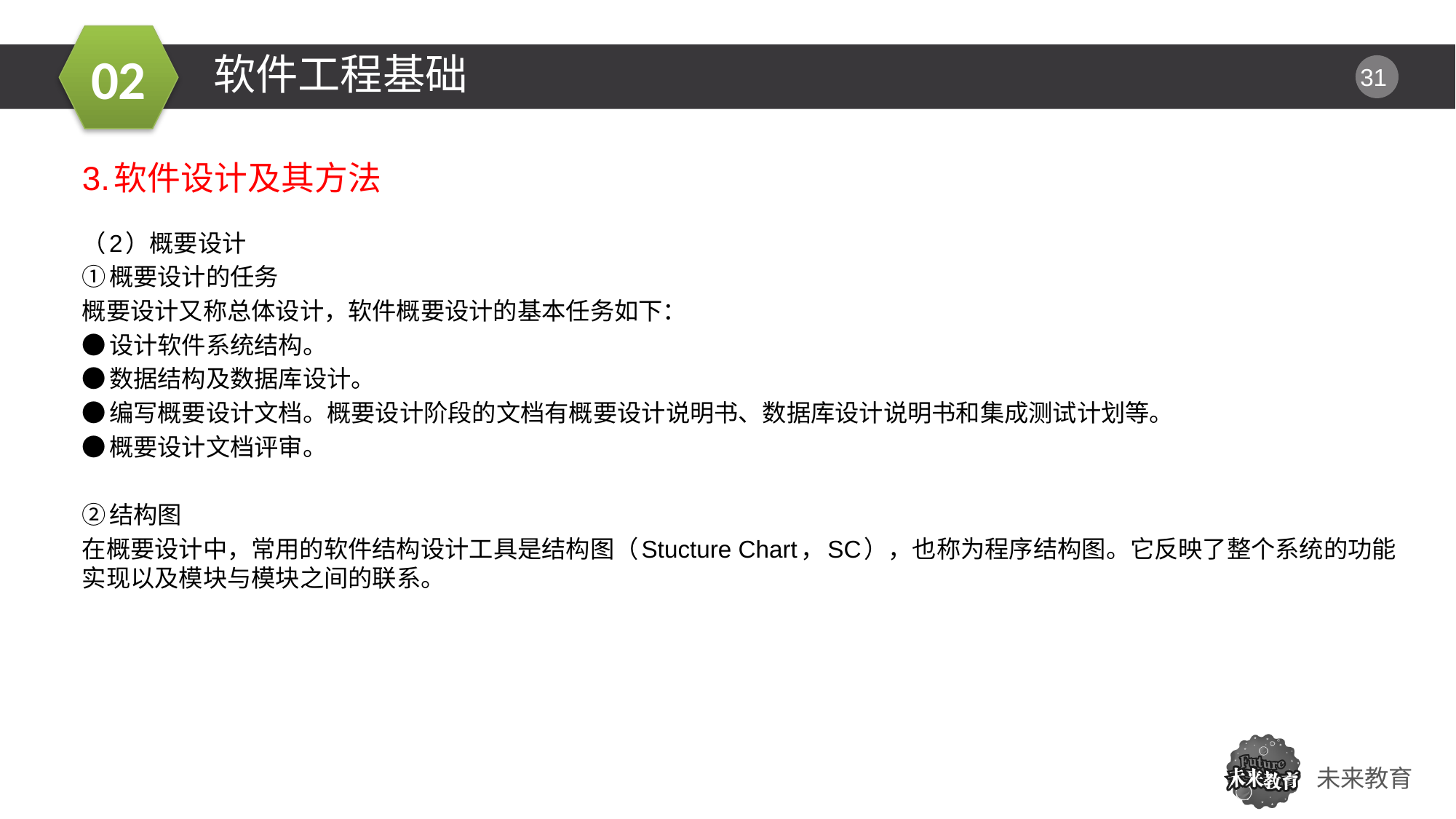

软件工程基础
3.软件设计及其方法

（2）概要设计
①概要设计的任务
概要设计又称总体设计，软件概要设计的基本任务如下：
●设计软件系统结构。
●数据结构及数据库设计。
●编写概要设计文档。概要设计阶段的文档有概要设计说明书、数据库设计说明书和集成测试计划等。
●概要设计文档评审。

②结构图
在概要设计中，常用的软件结构设计工具是结构图（Stucture Chart，SC），也称为程序结构图。它反映了整个系统的功能实现以及模块与模块之间的联系。
01